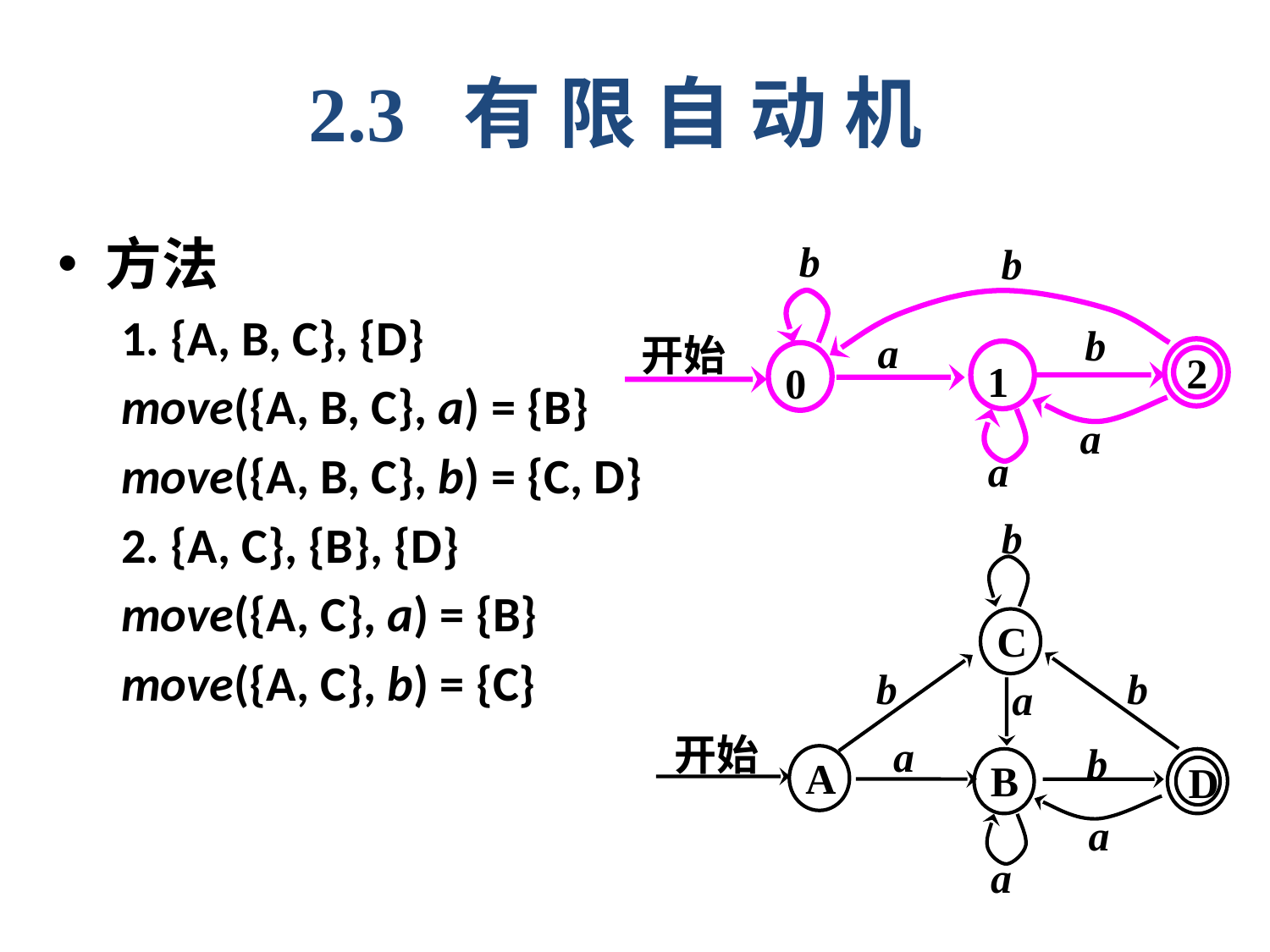

2.3  有 限 自 动 机
方法
1. {A, B, C}, {D}
move({A, B, C}, a) = {B}
move({A, B, C}, b) = {C, D}
2. {A, C}, {B}, {D}
move({A, C}, a) = {B}
move({A, C}, b) = {C}
b
b

b
a
开始

2
1
0

a

a
b

C

b
b
a

开始
a
b
A
B

D

a

a